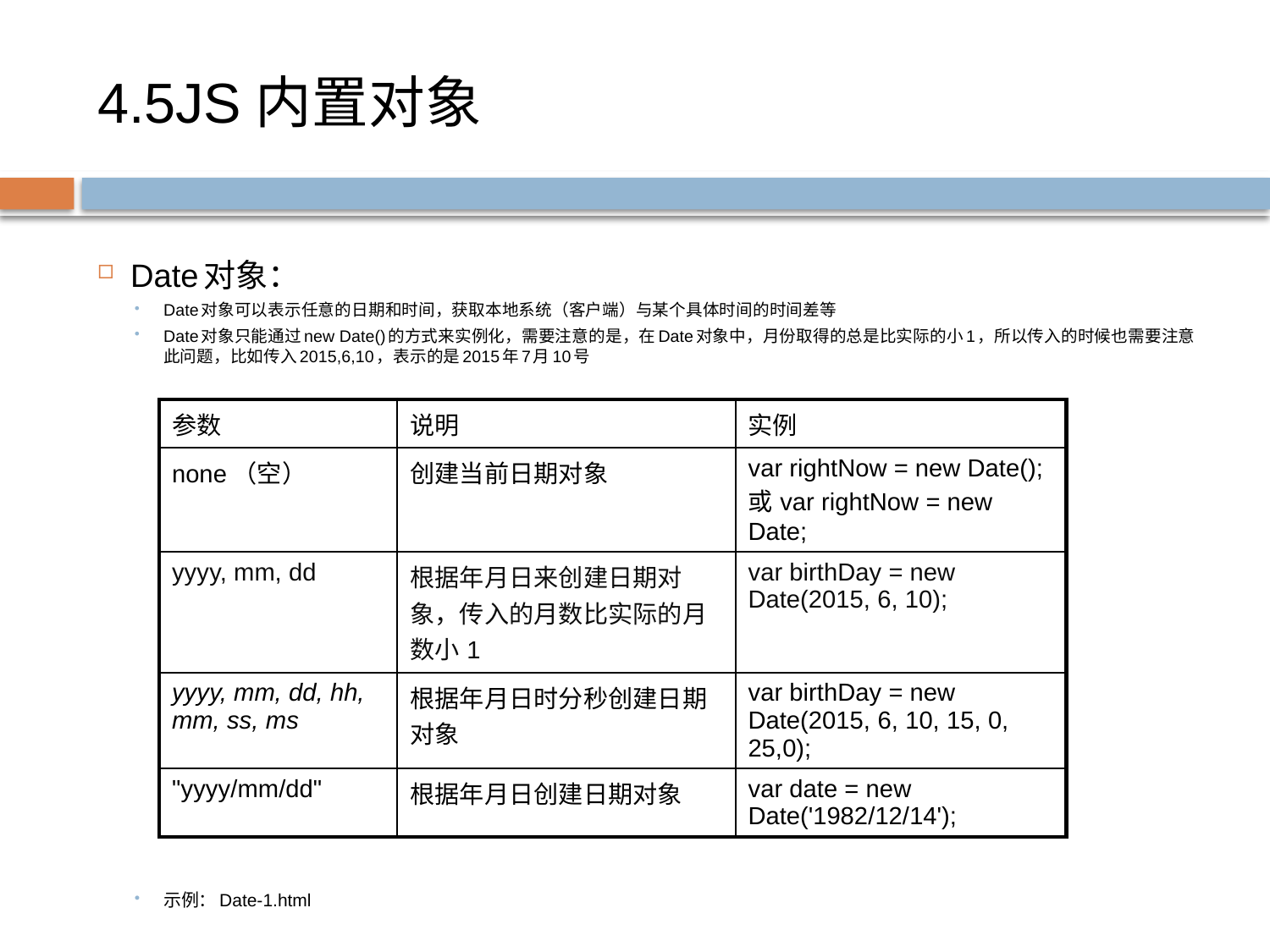

# 4.5JS内置对象
Date对象：
Date对象可以表示任意的日期和时间，获取本地系统（客户端）与某个具体时间的时间差等
Date对象只能通过new Date()的方式来实例化，需要注意的是，在Date对象中，月份取得的总是比实际的小1，所以传入的时候也需要注意此问题，比如传入2015,6,10，表示的是2015年7月10号

示例：Date-1.html
| 参数 | 说明 | 实例 |
| --- | --- | --- |
| none（空） | 创建当前日期对象 | var rightNow = new Date(); 或var rightNow = new Date; |
| yyyy, mm, dd | 根据年月日来创建日期对象，传入的月数比实际的月数小1 | var birthDay = new Date(2015, 6, 10); |
| yyyy, mm, dd, hh, mm, ss, ms | 根据年月日时分秒创建日期对象 | var birthDay = new Date(2015, 6, 10, 15, 0, 25,0); |
| "yyyy/mm/dd" | 根据年月日创建日期对象 | var date = new Date('1982/12/14'); |